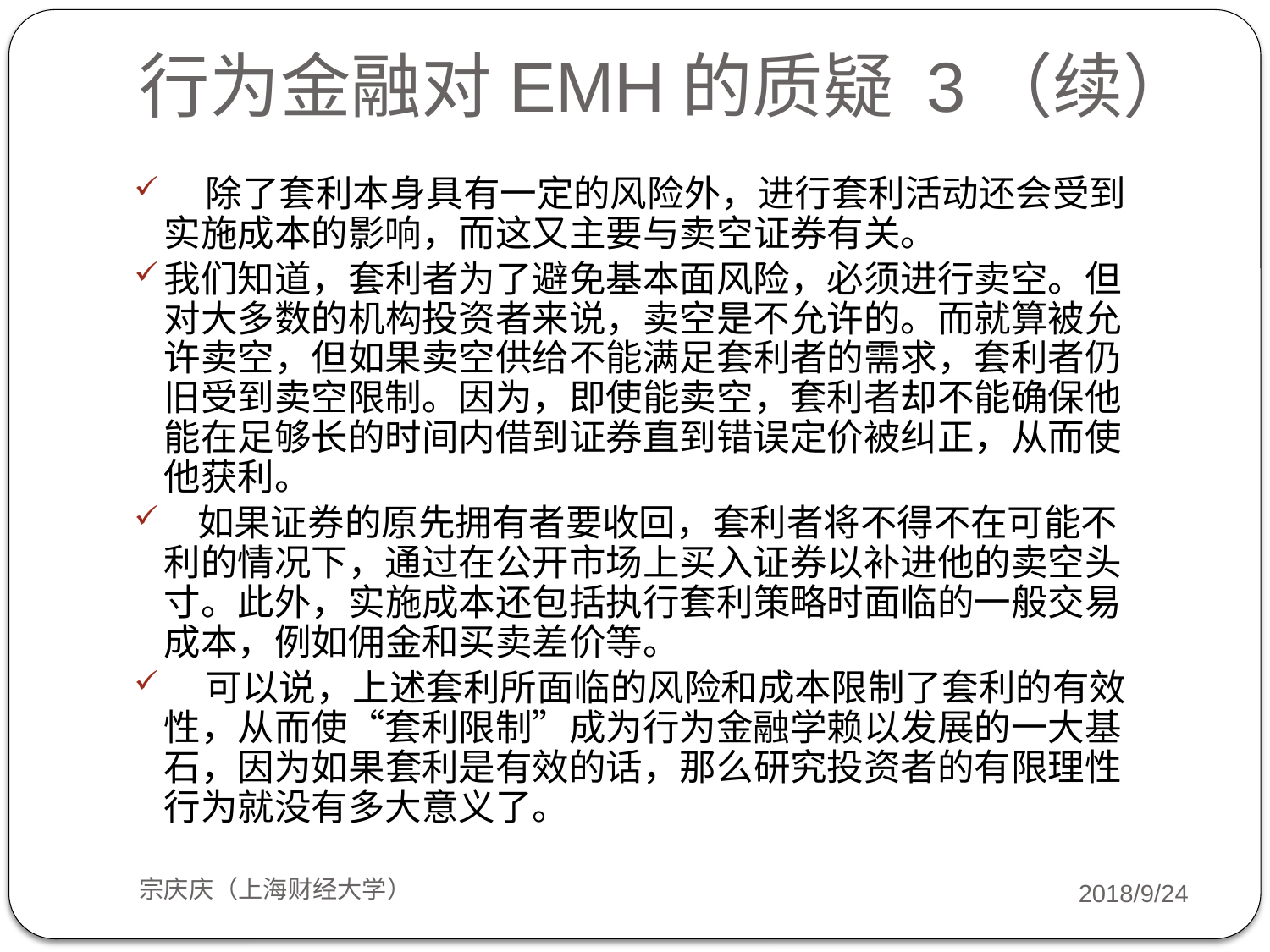

# 行为金融对EMH的质疑 3（续）
    除了套利本身具有一定的风险外，进行套利活动还会受到实施成本的影响，而这又主要与卖空证券有关。
我们知道，套利者为了避免基本面风险，必须进行卖空。但对大多数的机构投资者来说，卖空是不允许的。而就算被允许卖空，但如果卖空供给不能满足套利者的需求，套利者仍旧受到卖空限制。因为，即使能卖空，套利者却不能确保他能在足够长的时间内借到证券直到错误定价被纠正，从而使他获利。
   如果证券的原先拥有者要收回，套利者将不得不在可能不利的情况下，通过在公开市场上买入证券以补进他的卖空头寸。此外，实施成本还包括执行套利策略时面临的一般交易成本，例如佣金和买卖差价等。
    可以说，上述套利所面临的风险和成本限制了套利的有效性，从而使“套利限制”成为行为金融学赖以发展的一大基石，因为如果套利是有效的话，那么研究投资者的有限理性行为就没有多大意义了。

宗庆庆（上海财经大学）
2018/9/24